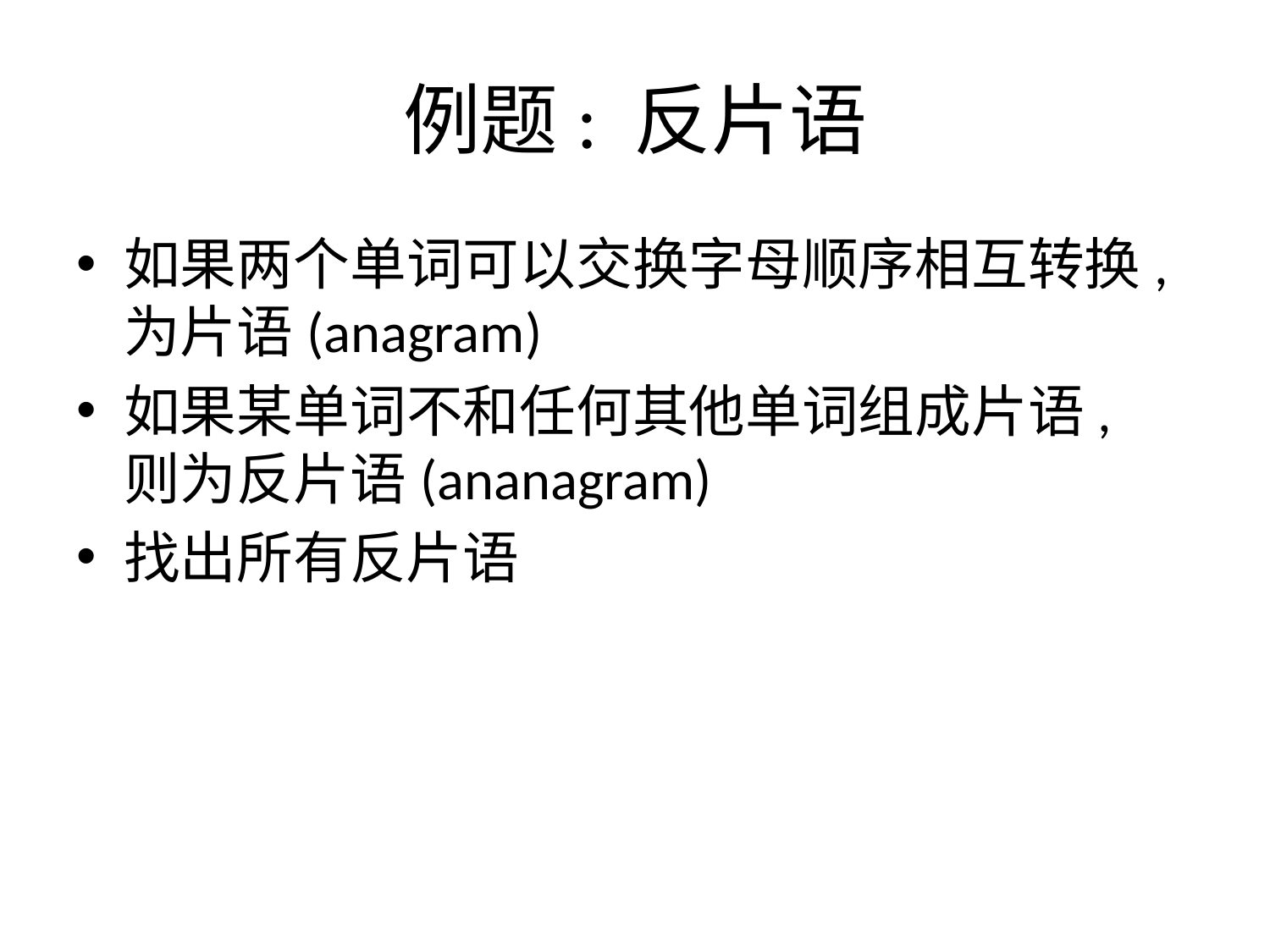

# 例题: 反片语
如果两个单词可以交换字母顺序相互转换, 为片语(anagram)
如果某单词不和任何其他单词组成片语, 则为反片语(ananagram)
找出所有反片语